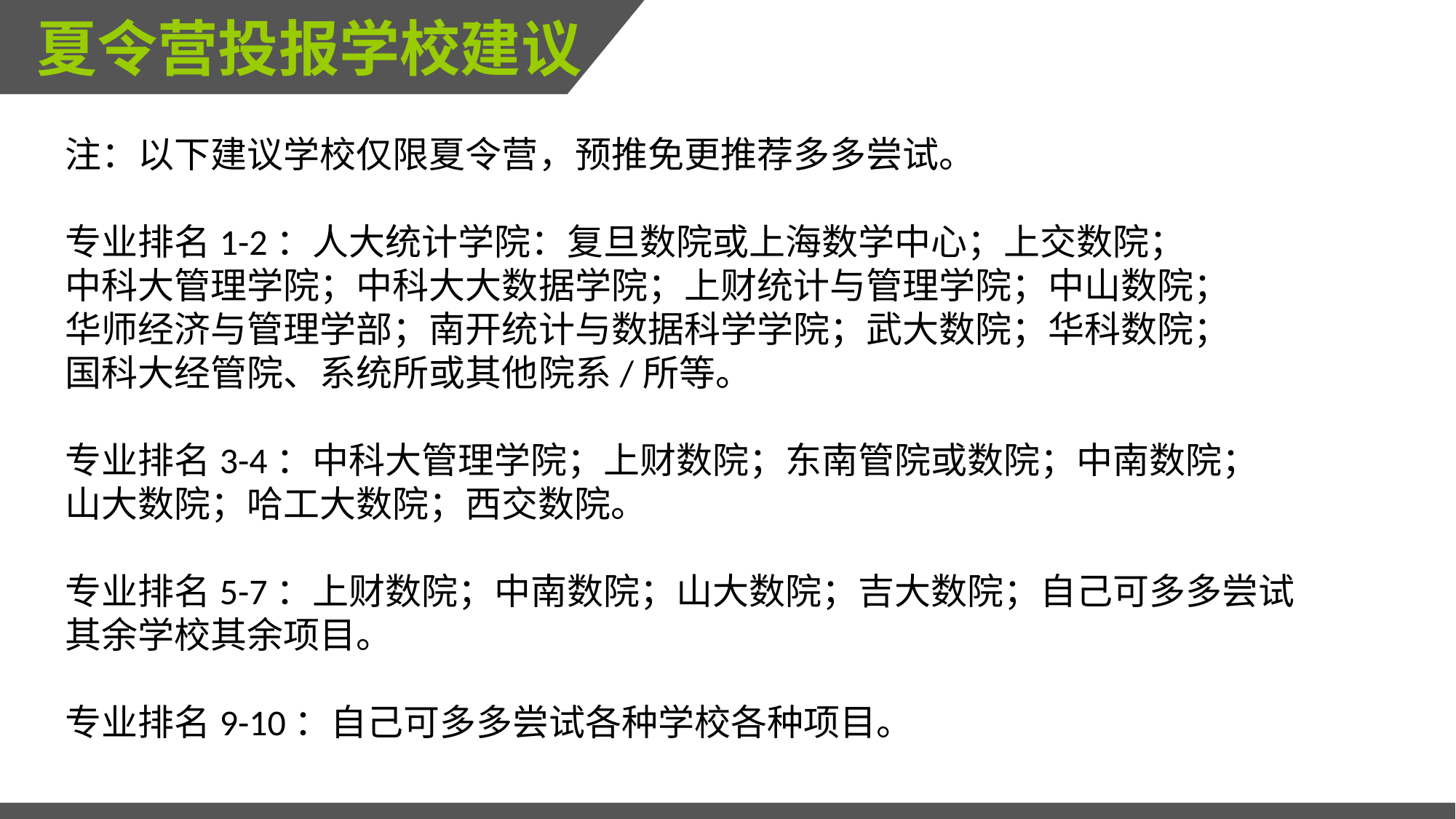

夏令营投报学校建议
注：以下建议学校仅限夏令营，预推免更推荐多多尝试。

专业排名1-2：人大统计学院：复旦数院或上海数学中心；上交数院；
中科大管理学院；中科大大数据学院；上财统计与管理学院；中山数院；
华师经济与管理学部；南开统计与数据科学学院；武大数院；华科数院；
国科大经管院、系统所或其他院系/所等。

专业排名3-4：中科大管理学院；上财数院；东南管院或数院；中南数院；
山大数院；哈工大数院；西交数院。

专业排名5-7：上财数院；中南数院；山大数院；吉大数院；自己可多多尝试
其余学校其余项目。

专业排名9-10：自己可多多尝试各种学校各种项目。